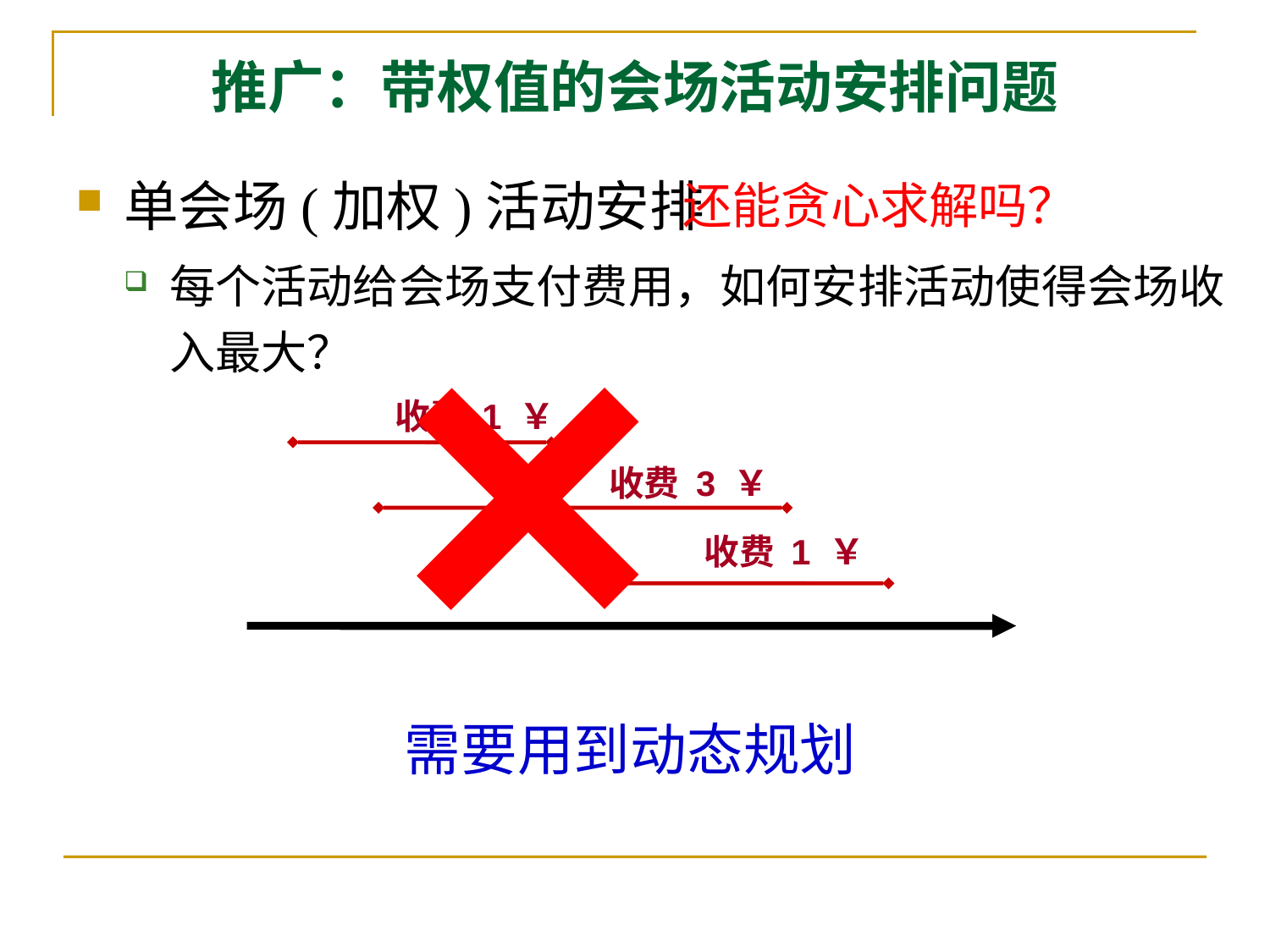

单会场(加权)活动安排
每个活动给会场支付费用，如何安排活动使得会场收入最大？

推广：带权值的会场活动安排问题
还能贪心求解吗？
×
收费 1 ￥

收费 3 ￥

收费 1 ￥

需要用到动态规划